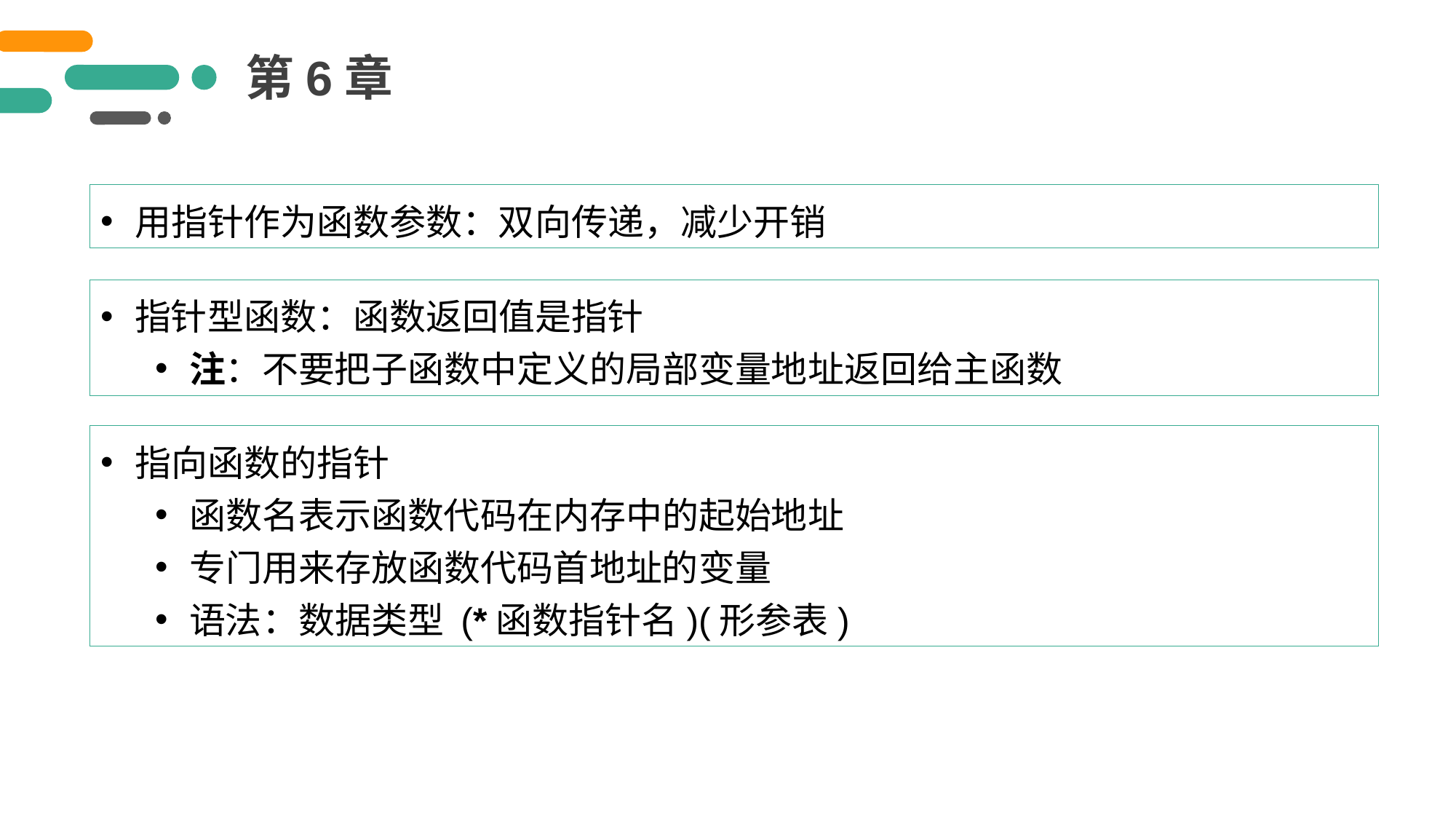

第6章
用指针作为函数参数：双向传递，减少开销
指针型函数：函数返回值是指针
注：不要把子函数中定义的局部变量地址返回给主函数
指向函数的指针
函数名表示函数代码在内存中的起始地址
专门用来存放函数代码首地址的变量
语法：数据类型 (*函数指针名)(形参表)